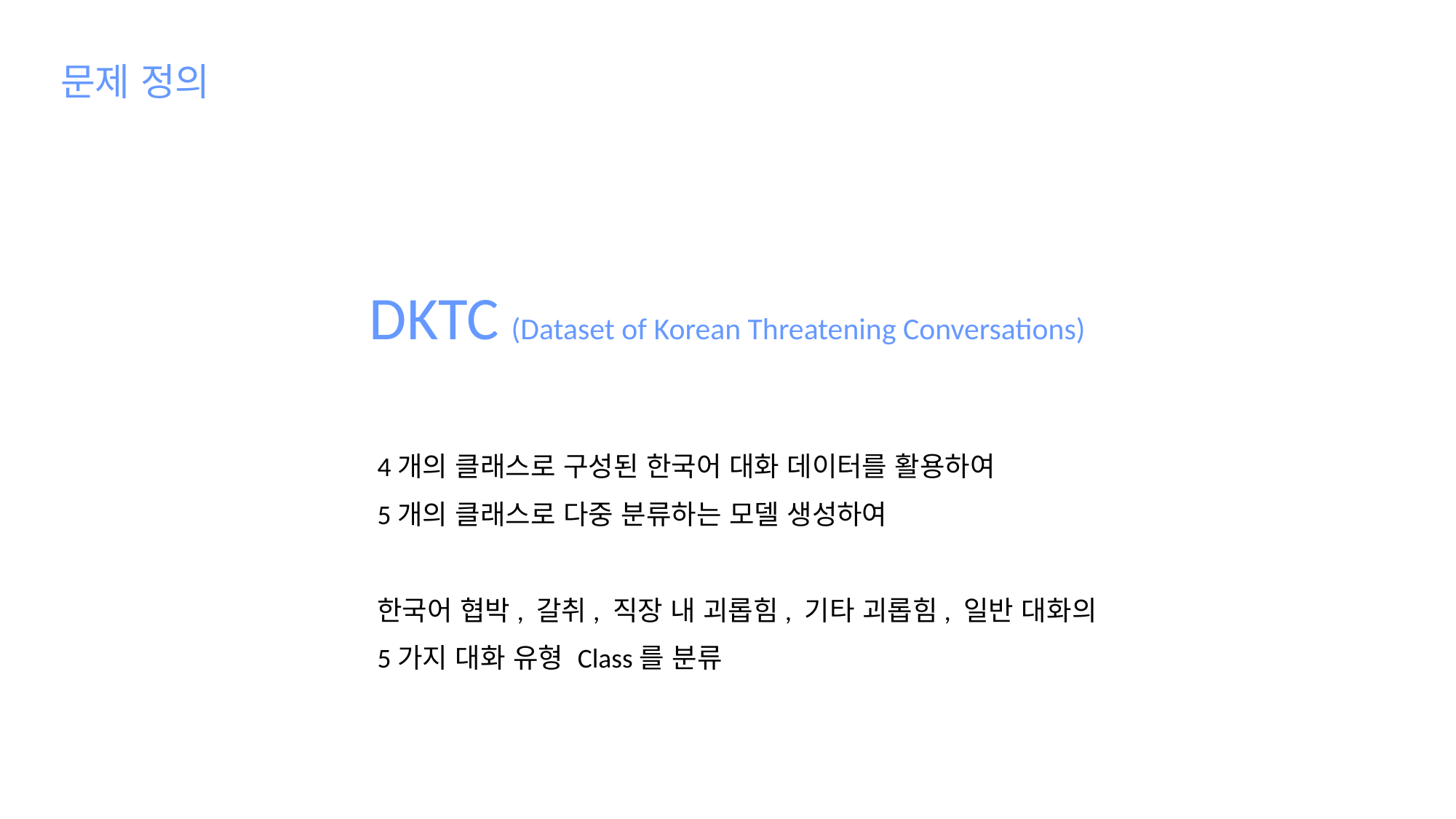

# 문제 정의
DKTC (Dataset of Korean Threatening Conversations)
4개의 클래스로 구성된 한국어 대화 데이터를 활용하여
5개의 클래스로 다중 분류하는 모델 생성하여

한국어 협박, 갈취, 직장 내 괴롭힘, 기타 괴롭힘, 일반 대화의
5가지 대화 유형 Class를 분류